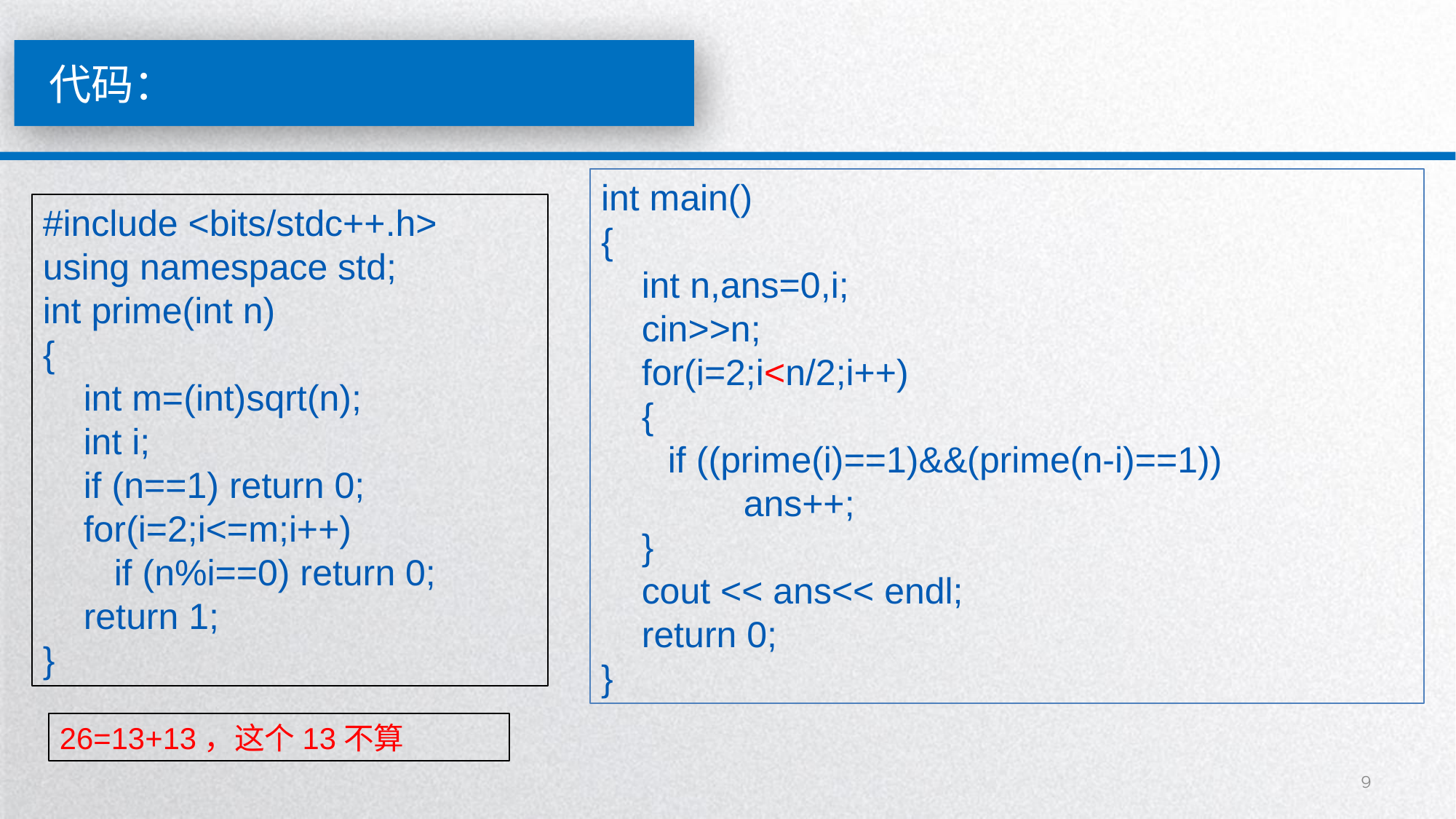

代码：
int main()
{
    int n,ans=0,i;
    cin>>n;
    for(i=2;i<n/2;i++)
    {
        if ((prime(i)==1)&&(prime(n-i)==1))
              ans++;
    }
    cout << ans<< endl;
    return 0;
}
#include <bits/stdc++.h>
using namespace std;
int prime(int n)
{
    int m=(int)sqrt(n);
    int i;
    if (n==1) return 0;
    for(i=2;i<=m;i++)
       if (n%i==0) return 0;
    return 1;
}
26=13+13，这个13不算
9